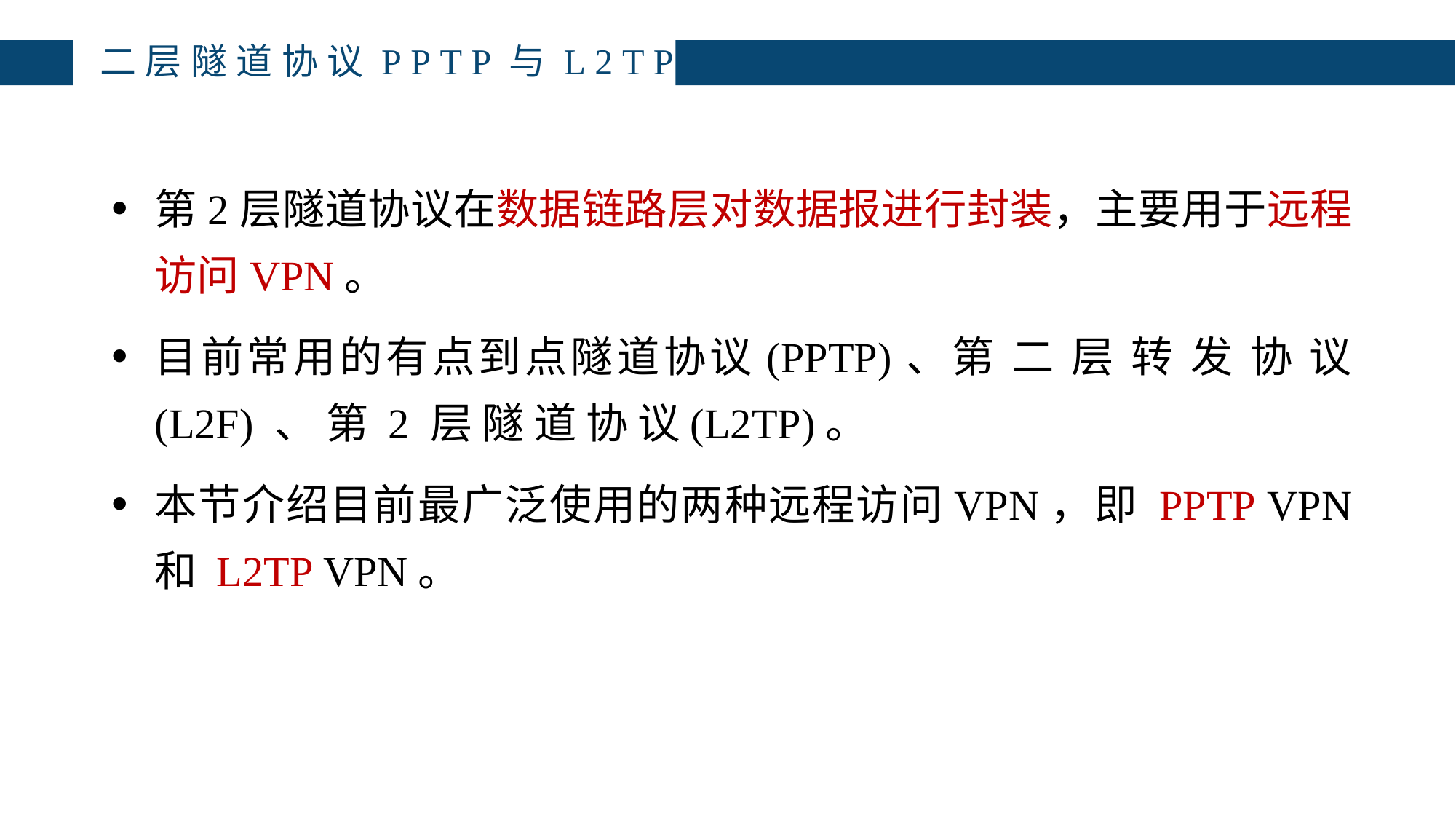

# 二层隧道协议PPTP与L2TP

第2层隧道协议在数据链路层对数据报进行封装，主要用于远程访问VPN。
目前常用的有点到点隧道协议(PPTP)、第 二 层 转 发 协 议 (L2F) 、 第 2 层 隧 道 协 议(L2TP)。
本节介绍目前最广泛使用的两种远程访问VPN，即 PPTP VPN 和 L2TP VPN。